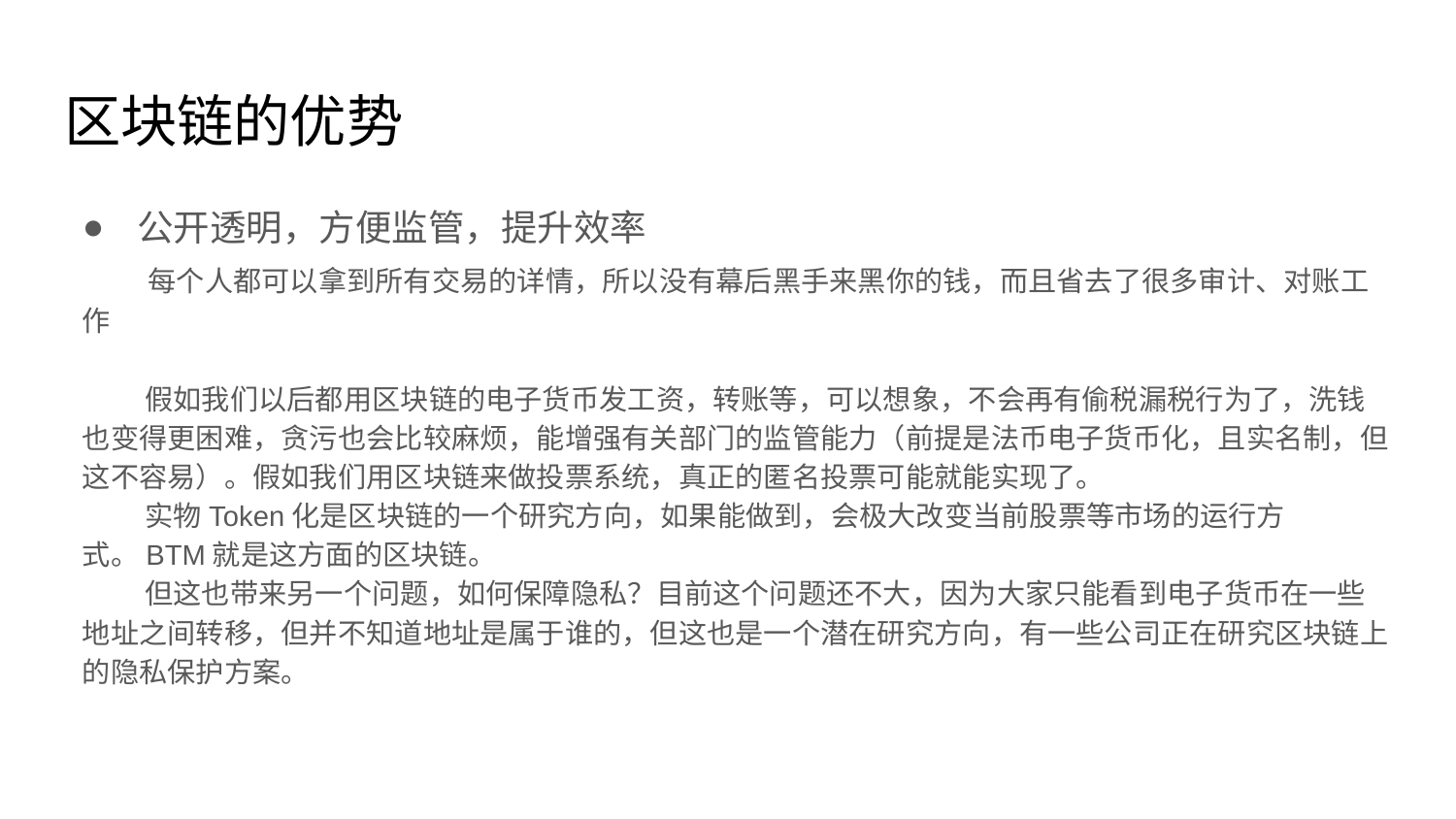

# 区块链的优势
公开透明，方便监管，提升效率
      每个人都可以拿到所有交易的详情，所以没有幕后黑手来黑你的钱，而且省去了很多审计、对账工作

       假如我们以后都用区块链的电子货币发工资，转账等，可以想象，不会再有偷税漏税行为了，洗钱也变得更困难，贪污也会比较麻烦，能增强有关部门的监管能力（前提是法币电子货币化，且实名制，但这不容易）。假如我们用区块链来做投票系统，真正的匿名投票可能就能实现了。
       实物Token化是区块链的一个研究方向，如果能做到，会极大改变当前股票等市场的运行方式。BTM就是这方面的区块链。
       但这也带来另一个问题，如何保障隐私？目前这个问题还不大，因为大家只能看到电子货币在一些地址之间转移，但并不知道地址是属于谁的，但这也是一个潜在研究方向，有一些公司正在研究区块链上的隐私保护方案。